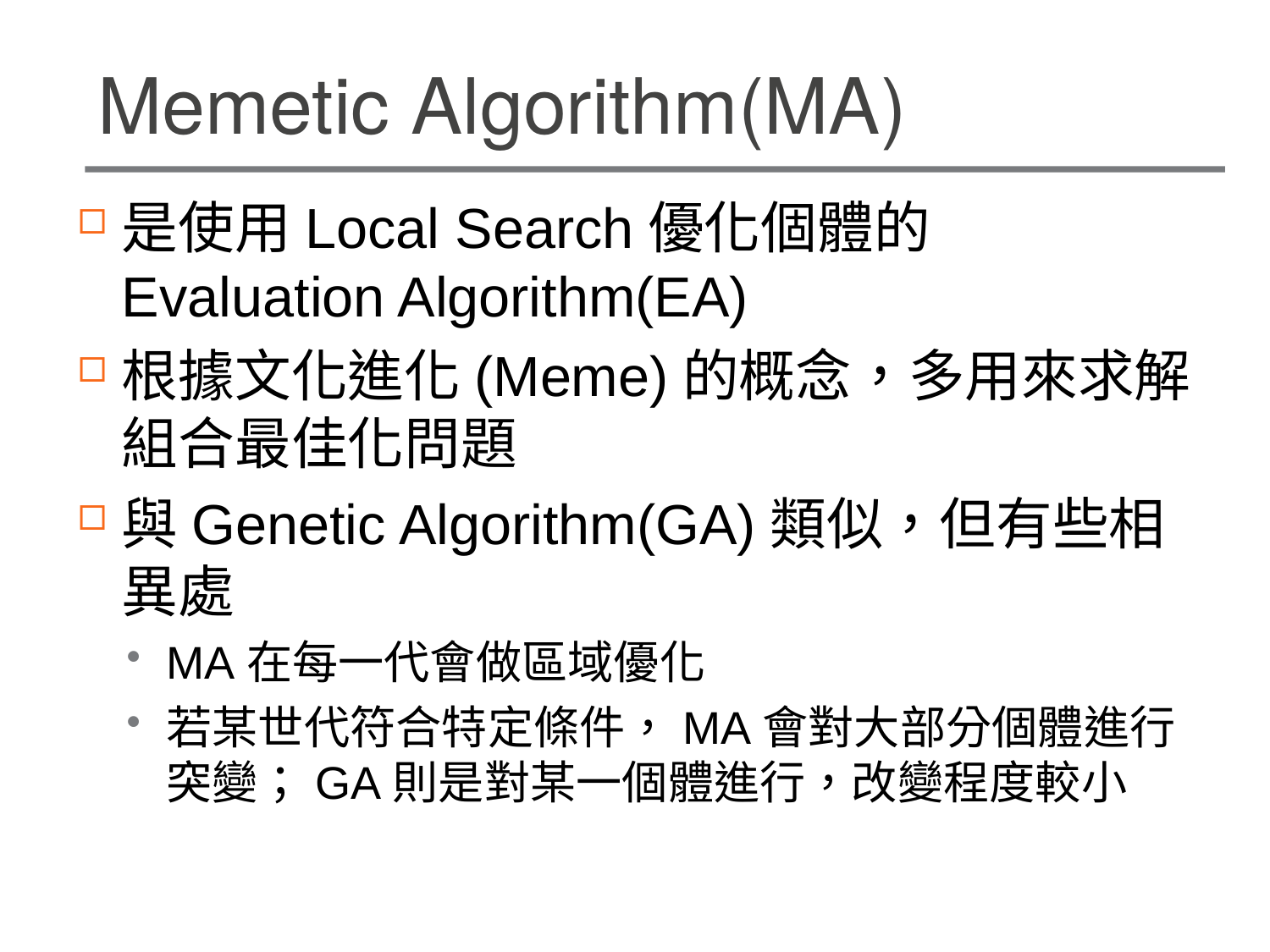

# Memetic Algorithm(MA)
是使用Local Search優化個體的 Evaluation Algorithm(EA)
根據文化進化(Meme)的概念，多用來求解組合最佳化問題
與Genetic Algorithm(GA)類似，但有些相異處
MA在每一代會做區域優化
若某世代符合特定條件，MA會對大部分個體進行突變；GA則是對某一個體進行，改變程度較小